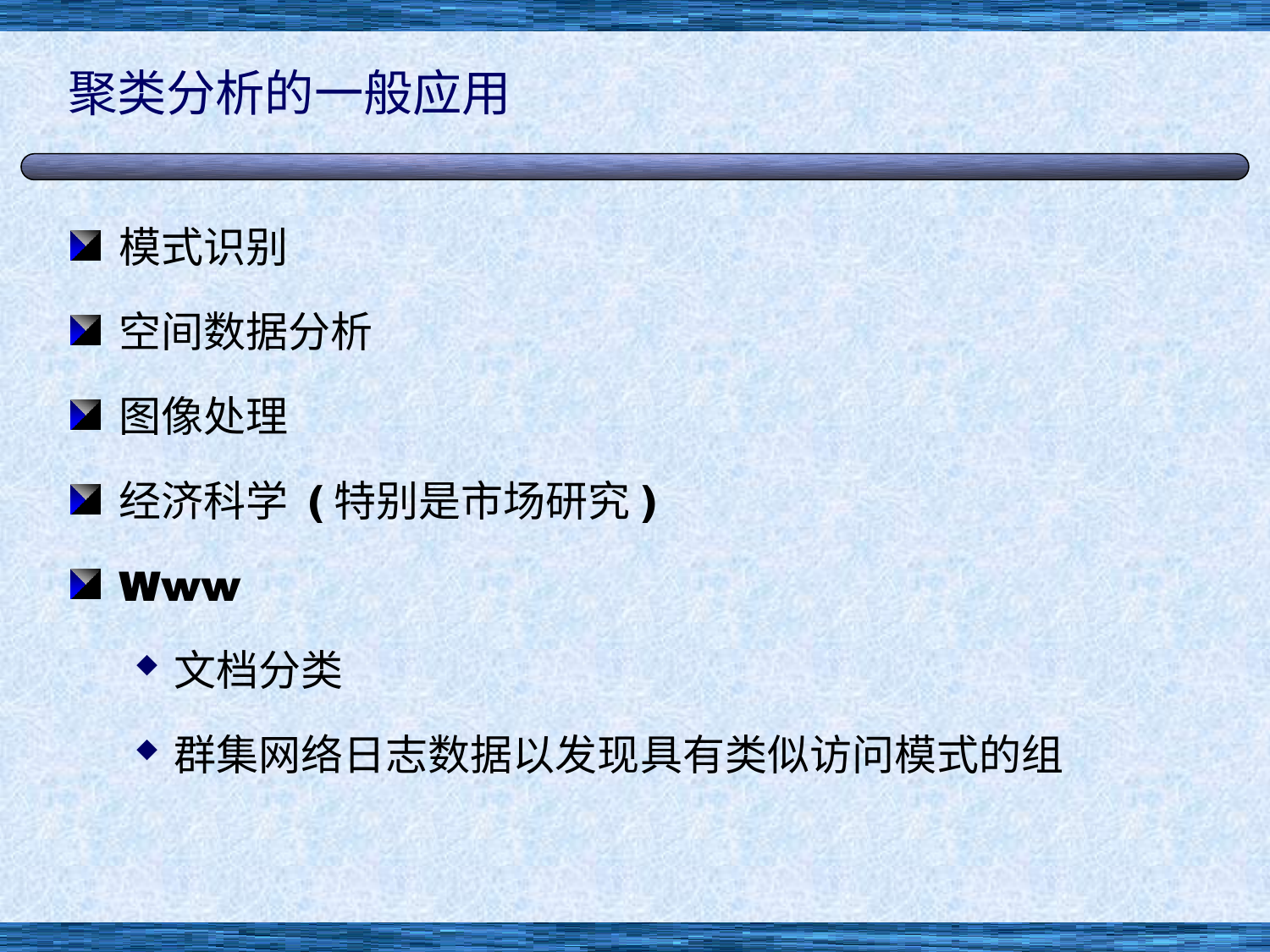

# 聚类分析的一般应用
模式识别
空间数据分析
图像处理
经济科学 (特别是市场研究)
Www
文档分类
群集网络日志数据以发现具有类似访问模式的组